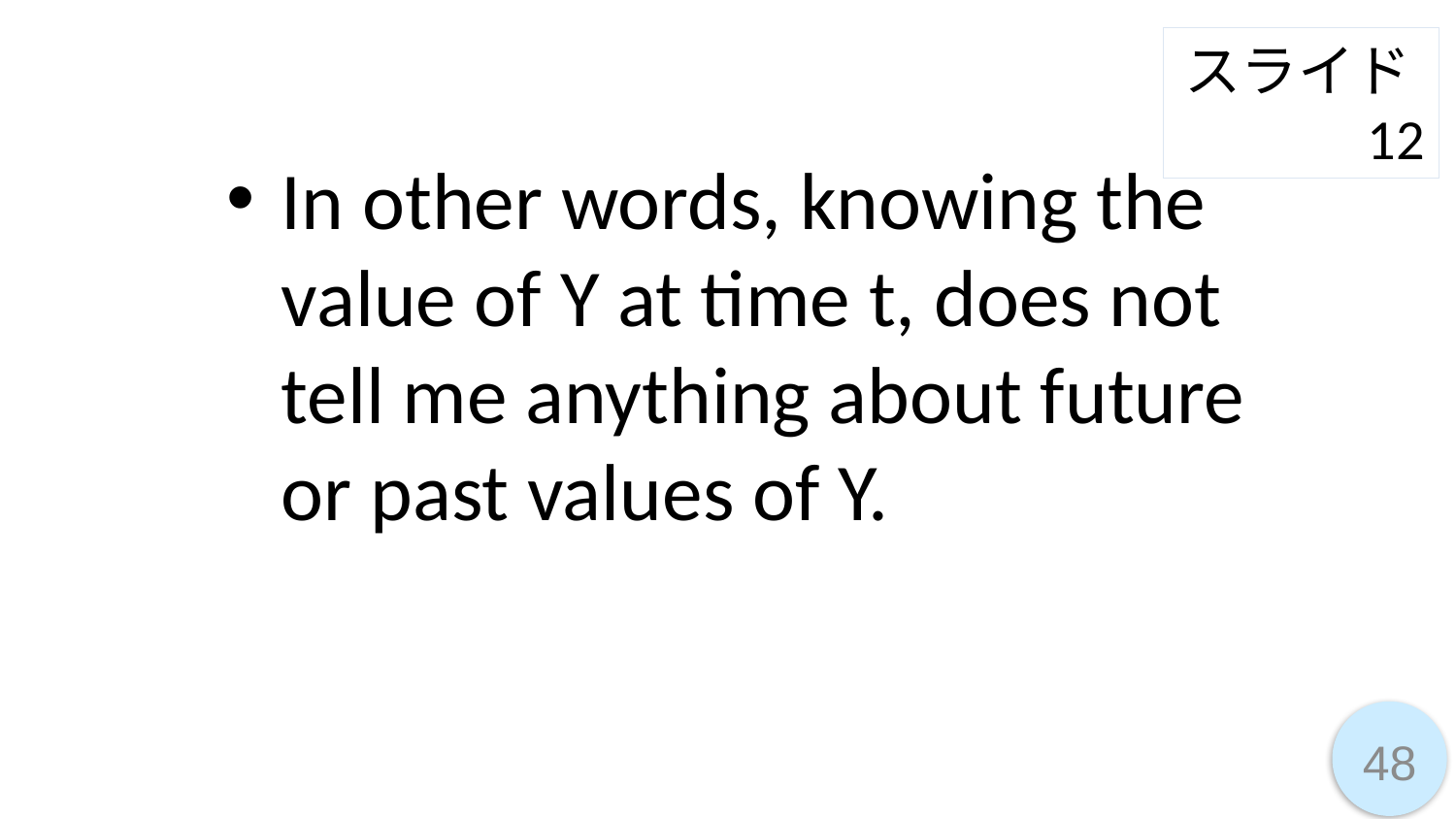

スライド12
In other words, knowing the value of Y at time t, does not tell me anything about future or past values of Y.
48